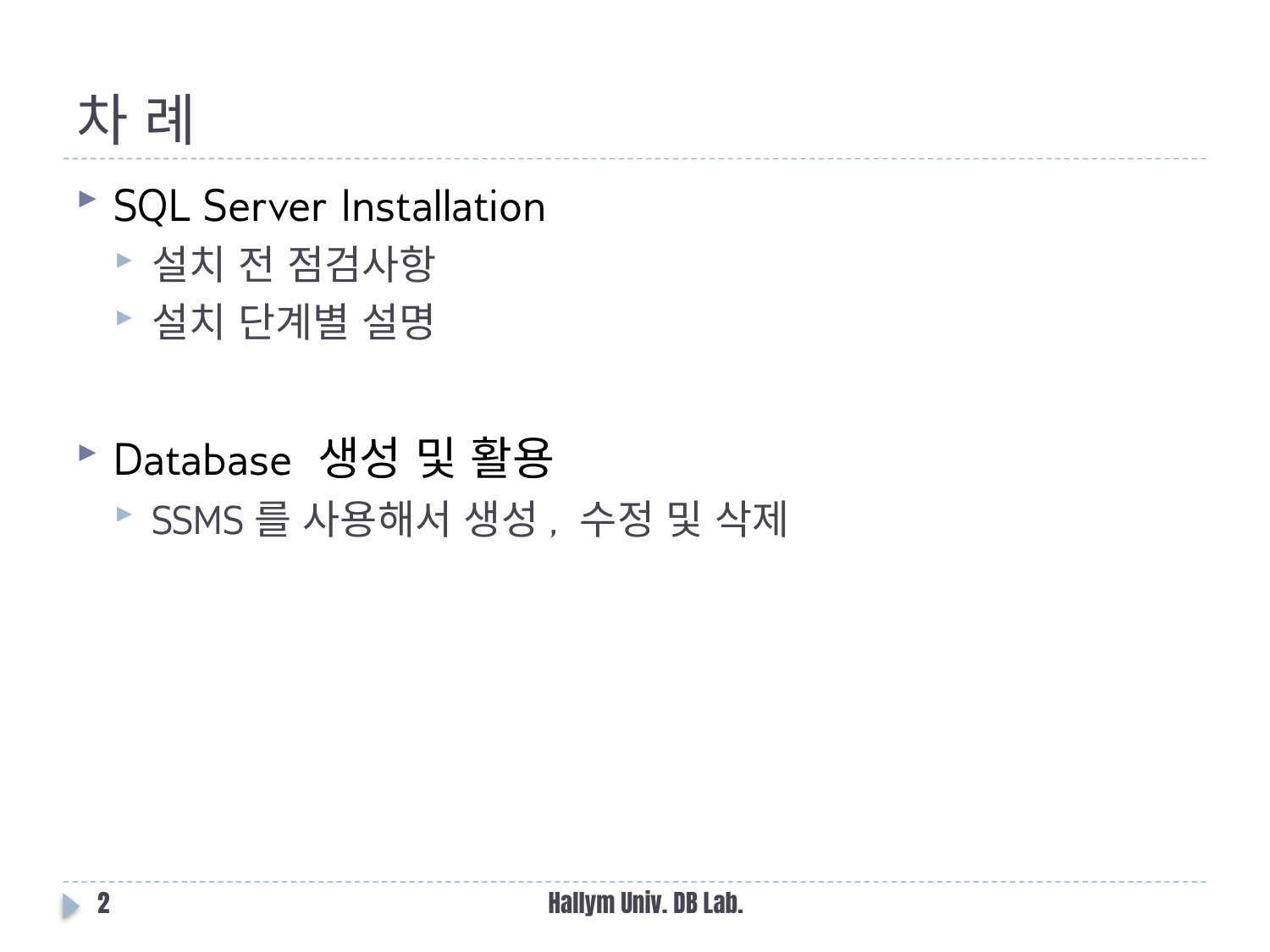

# 차 례
SQL Server Installation
설치 전 점검사항
설치 단계별 설명

Database 생성 및 활용
SSMS를 사용해서 생성, 수정 및 삭제

2
Hallym Univ. DB Lab.